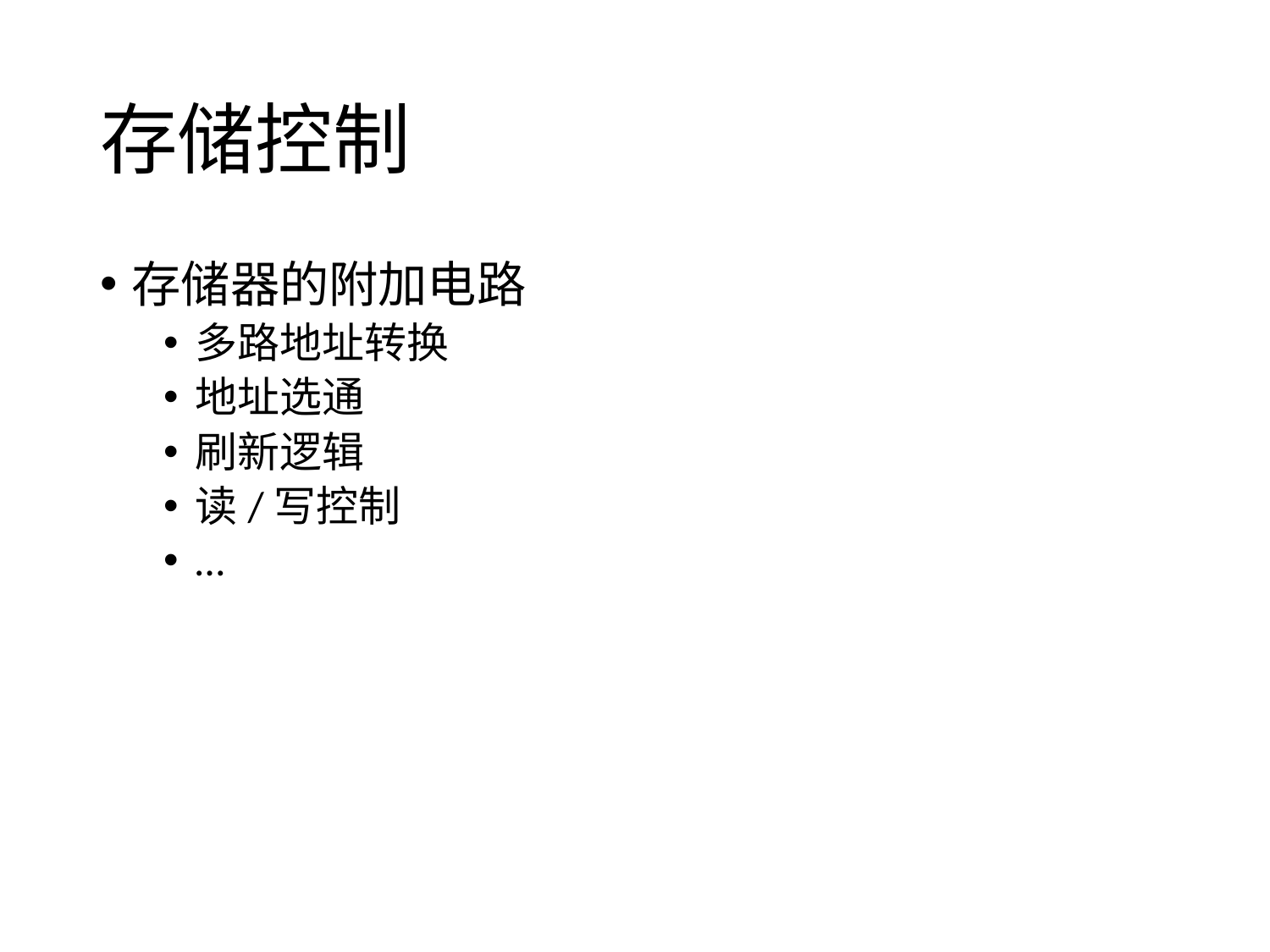

# 存储控制
存储器的附加电路
多路地址转换
地址选通
刷新逻辑
读/写控制
…